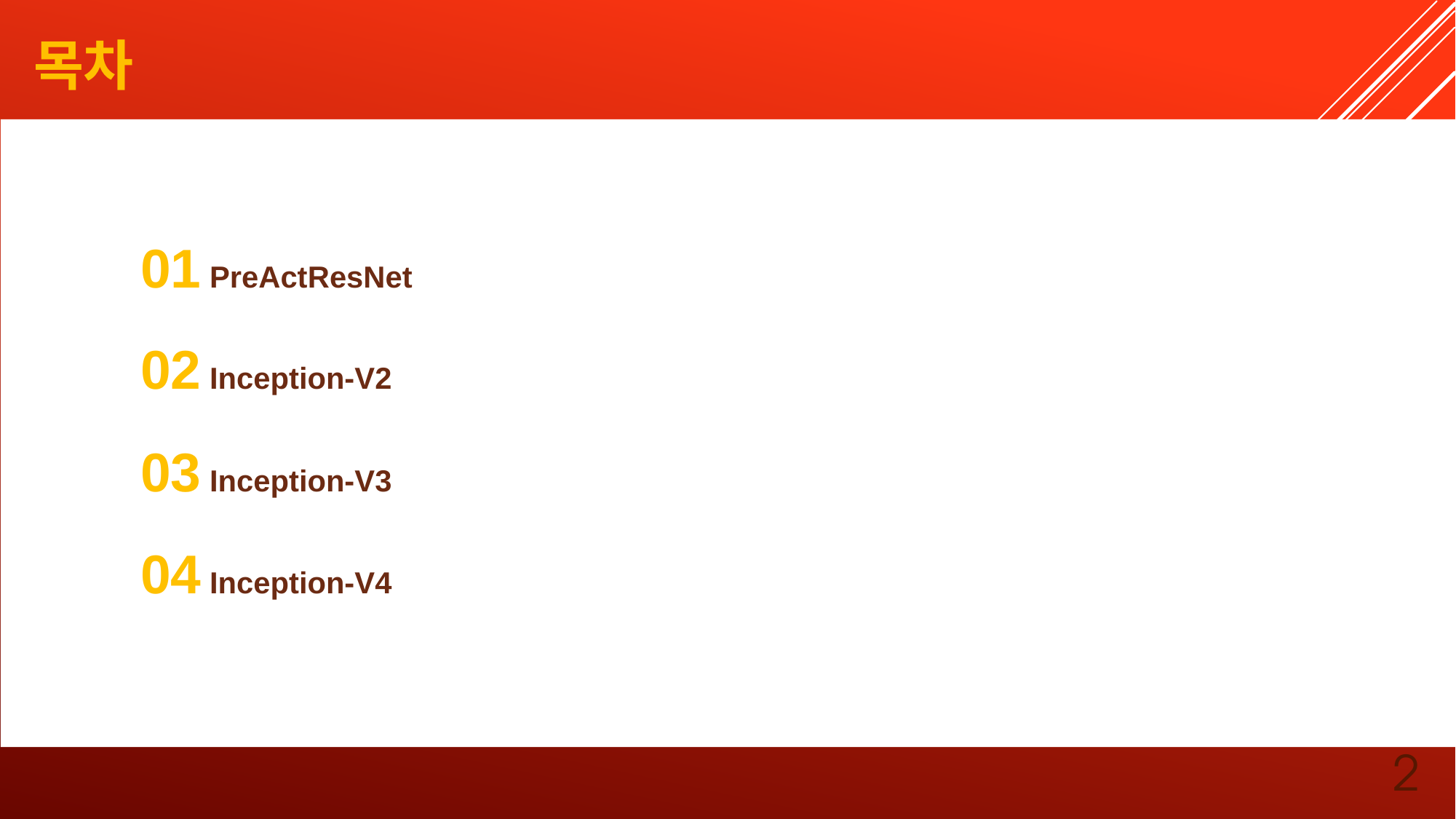

목차

01 PreActResNet

02 Inception-V2

03 Inception-V3

04 Inception-V4

2